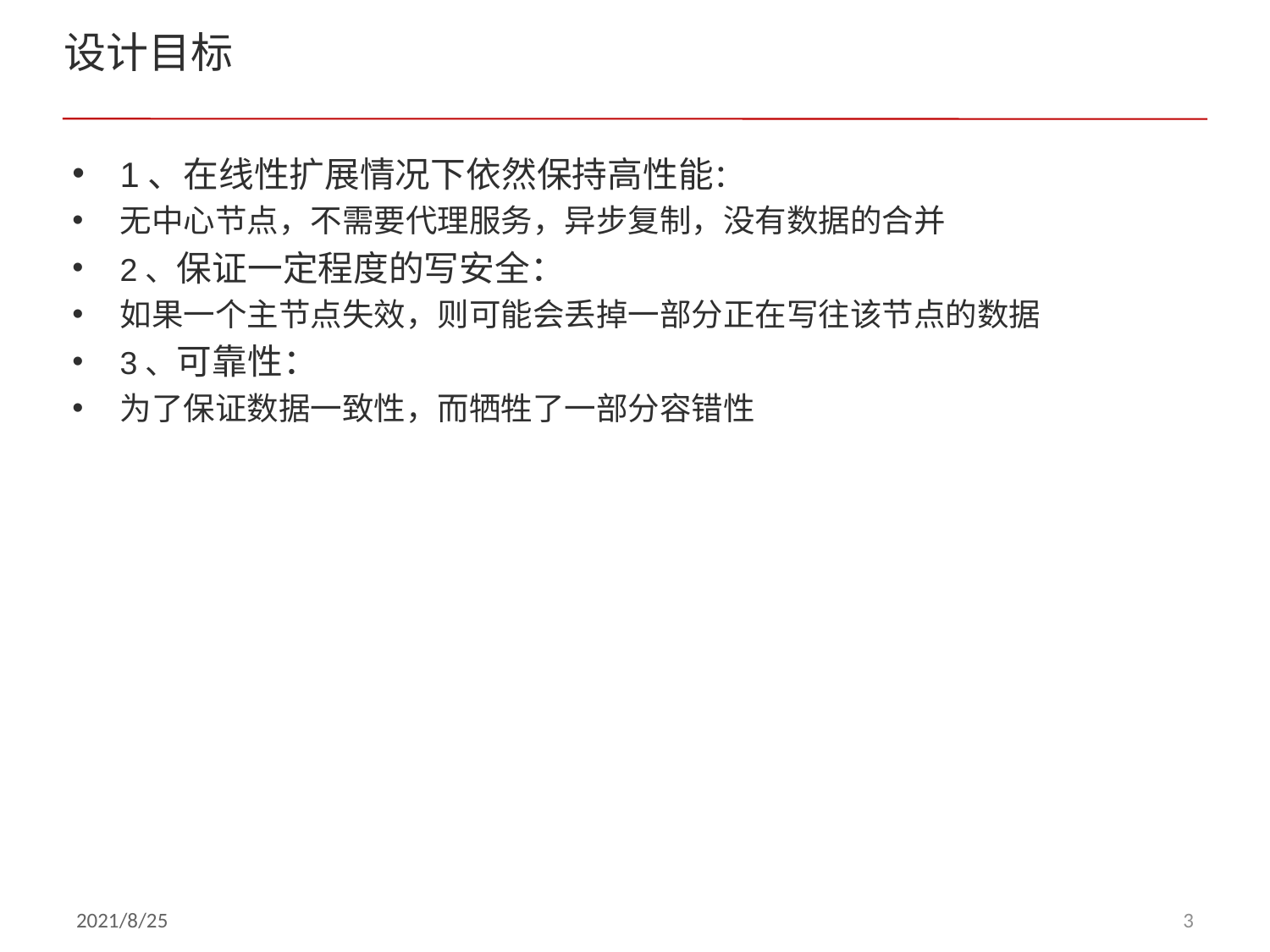

# 设计目标
1、在线性扩展情况下依然保持高性能：
无中心节点，不需要代理服务，异步复制，没有数据的合并
2、保证一定程度的写安全：
如果一个主节点失效，则可能会丢掉一部分正在写往该节点的数据
3、可靠性：
为了保证数据一致性，而牺牲了一部分容错性